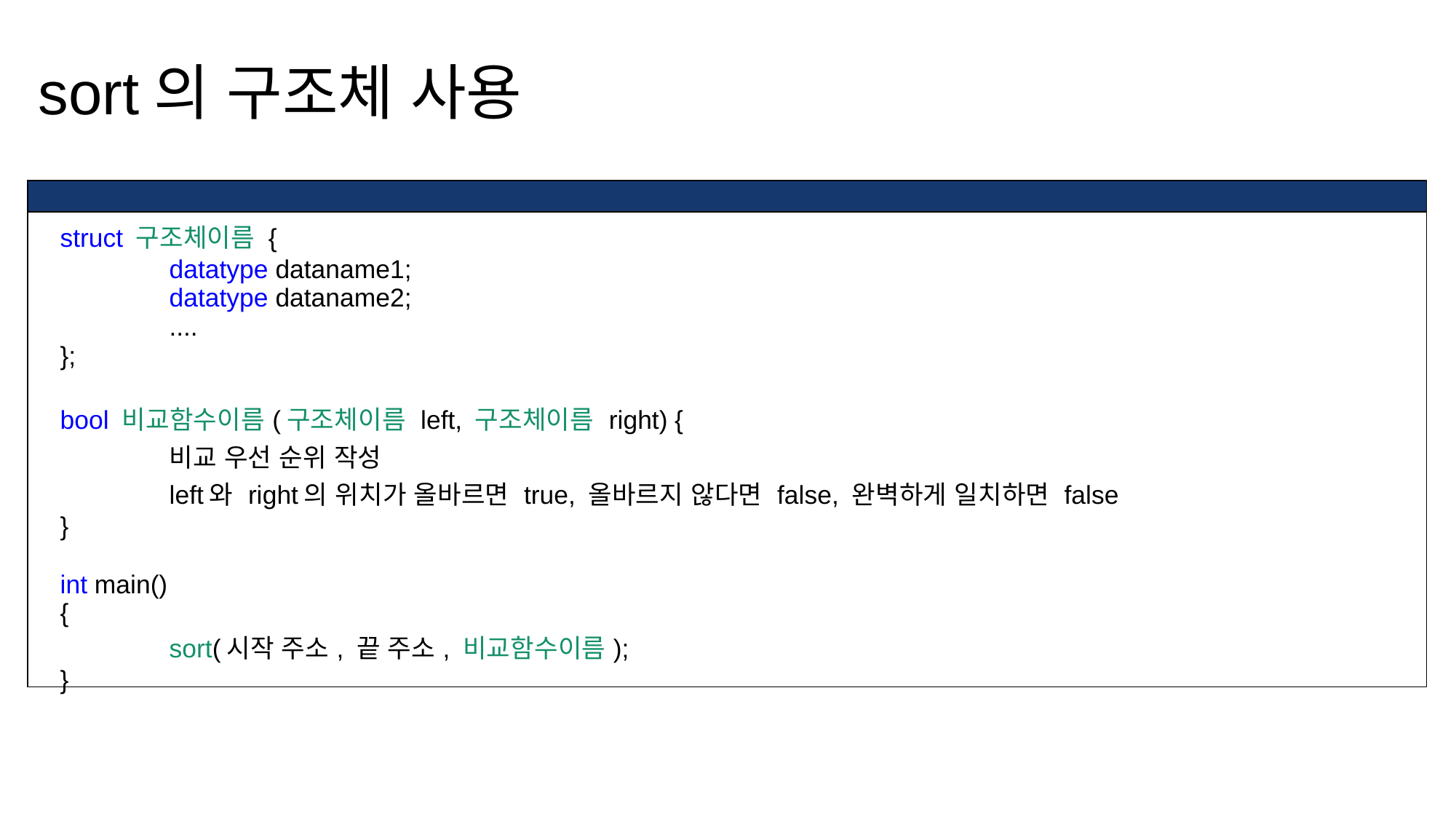

sort의 구조체 사용
|  |
| --- |
| struct 구조체이름 { datatype dataname1; datatype dataname2; .... }; bool 비교함수이름(구조체이름 left, 구조체이름 right) { 비교 우선 순위 작성 left와 right의 위치가 올바르면 true, 올바르지 않다면 false, 완벽하게 일치하면 false } int main() { sort(시작 주소, 끝 주소, 비교함수이름); } |